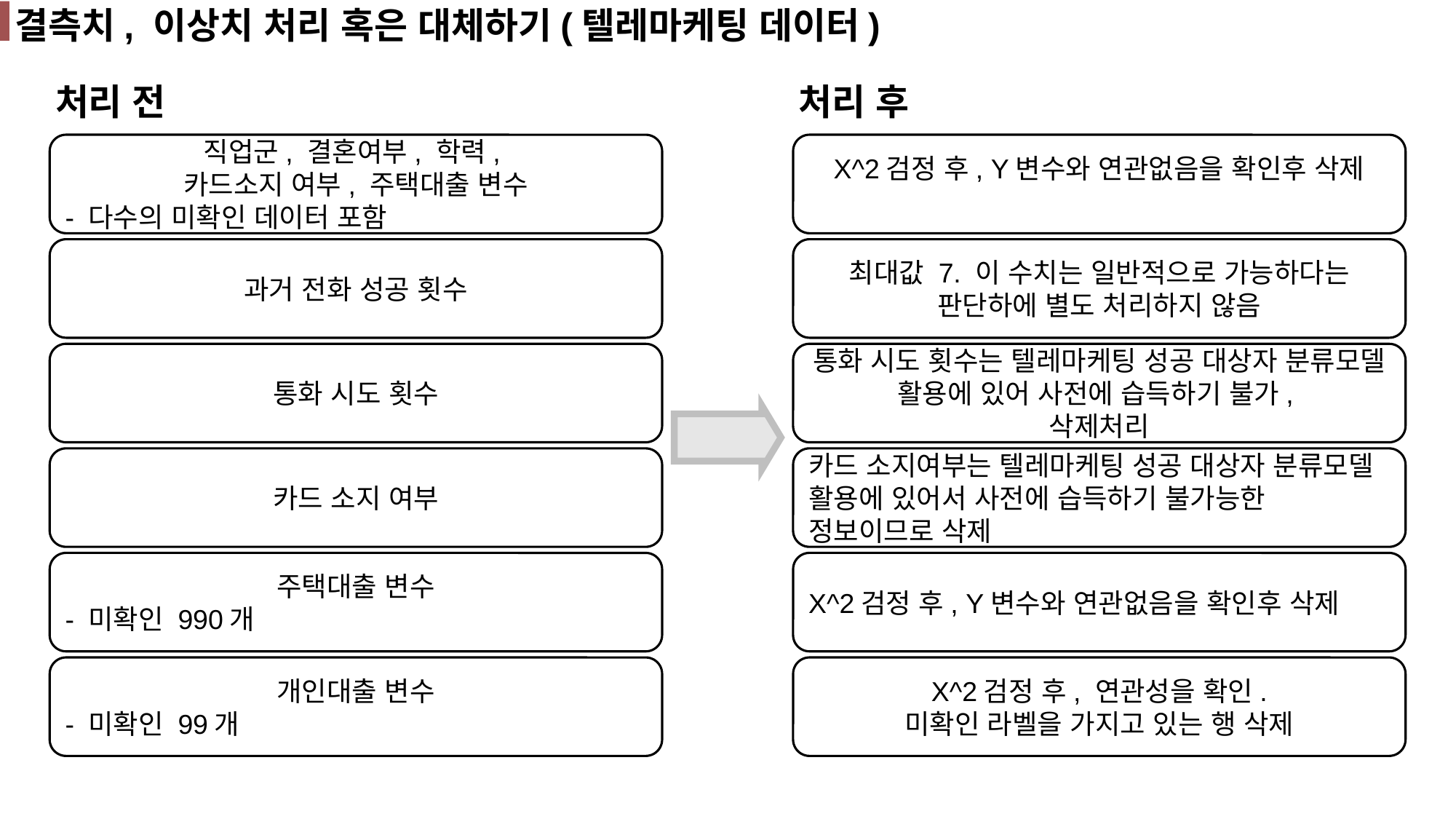

결측치, 이상치 처리 혹은 대체하기(텔레마케팅 데이터)

처리 후
처리 전
직업군, 결혼여부, 학력,
카드소지 여부, 주택대출 변수
- 다수의 미확인 데이터 포함
X^2검정 후, Y변수와 연관없음을 확인후 삭제

과거 전화 성공 횟수
최대값 7. 이 수치는 일반적으로 가능하다는 판단하에 별도 처리하지 않음
통화 시도 횟수
통화 시도 횟수는 텔레마케팅 성공 대상자 분류모델 활용에 있어 사전에 습득하기 불가,
삭제처리

카드 소지 여부
카드 소지여부는 텔레마케팅 성공 대상자 분류모델 활용에 있어서 사전에 습득하기 불가능한 정보이므로 삭제
주택대출 변수
- 미확인 990개
X^2검정 후, Y변수와 연관없음을 확인후 삭제
개인대출 변수
- 미확인 99개
X^2검정 후, 연관성을 확인.
미확인 라벨을 가지고 있는 행 삭제